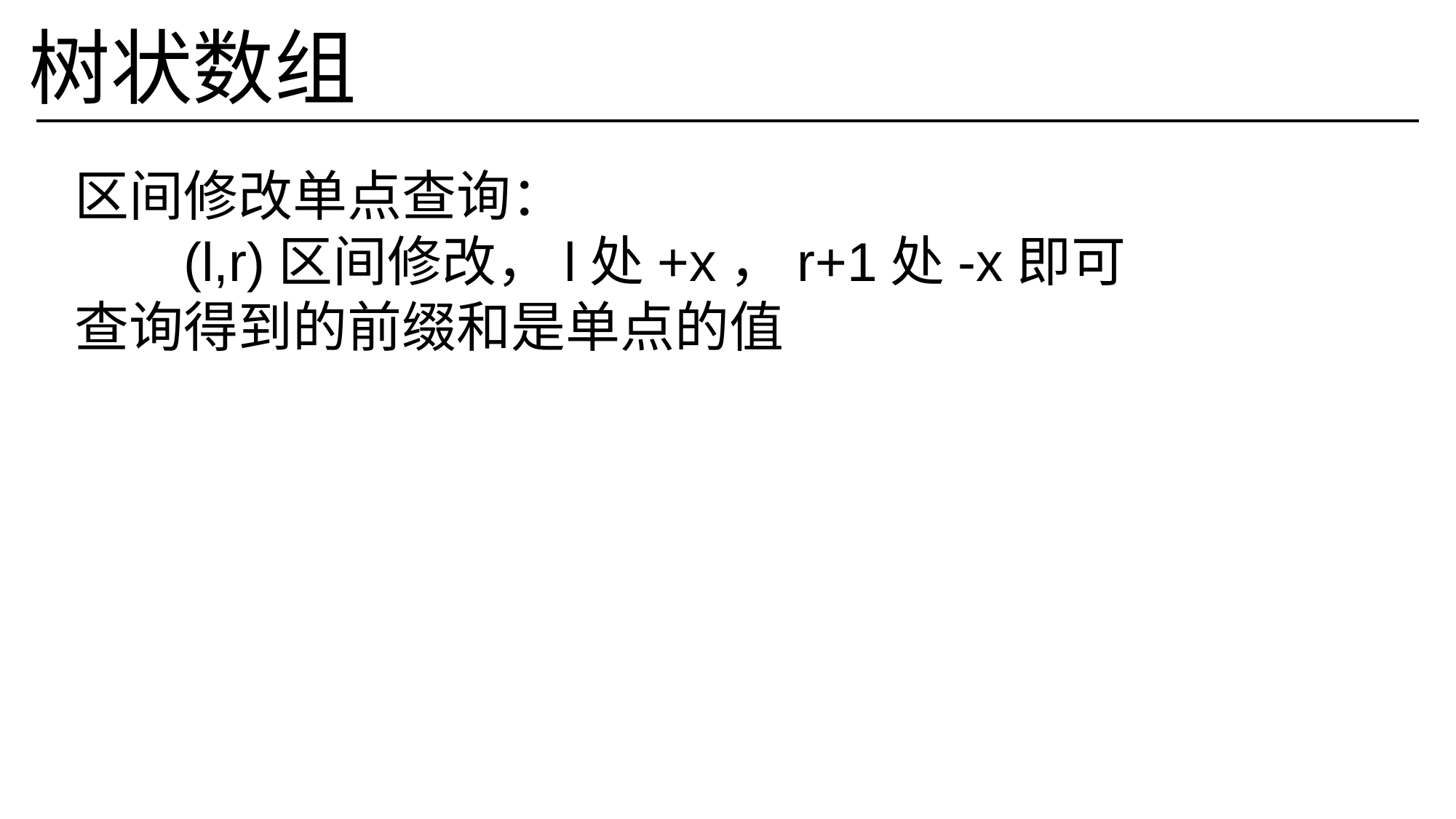

树状数组
区间修改单点查询：
	(l,r)区间修改，l处+x，r+1处-x即可
查询得到的前缀和是单点的值